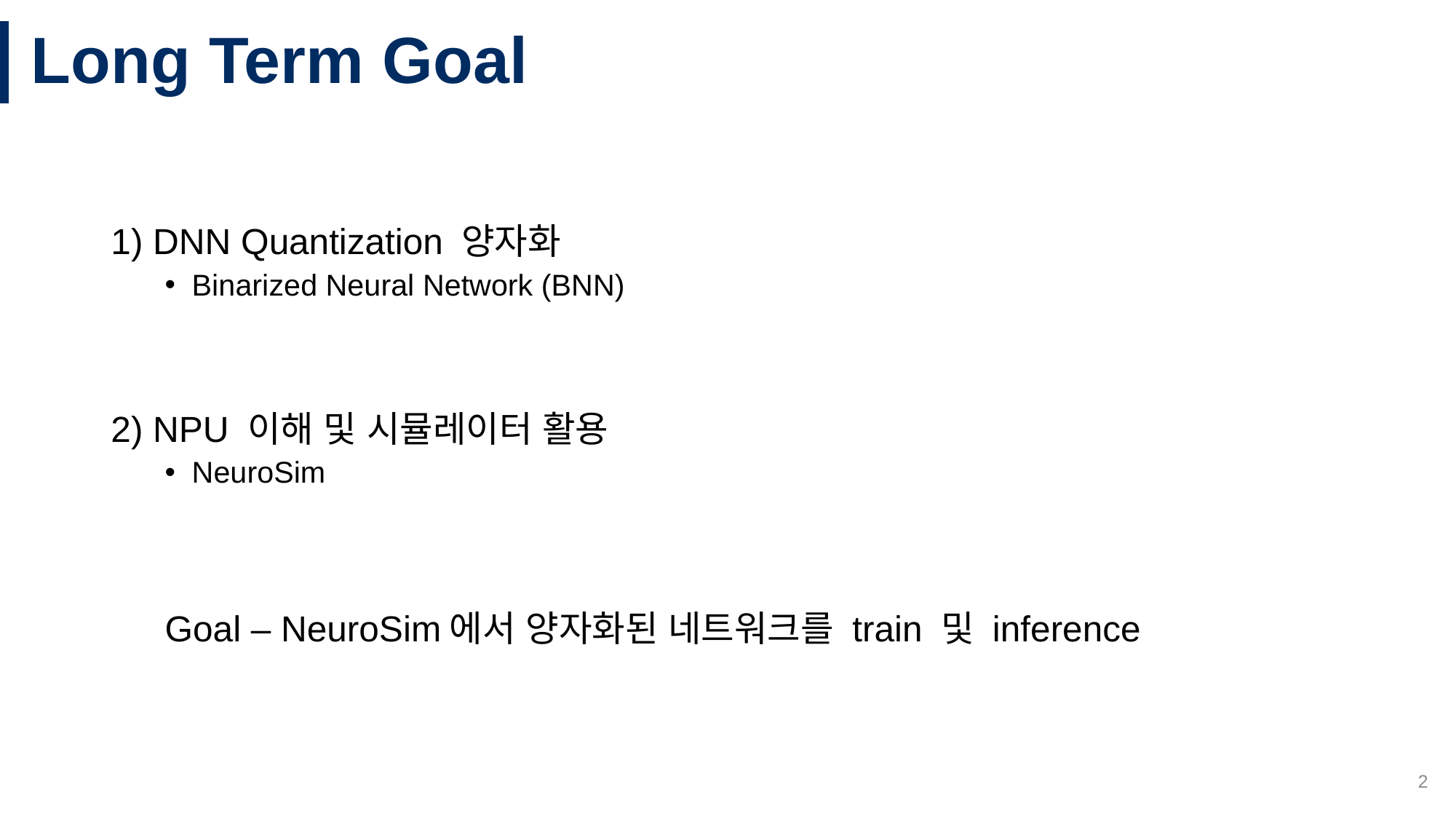

# Long Term Goal
1) DNN Quantization 양자화
Binarized Neural Network (BNN)

2) NPU 이해 및 시뮬레이터 활용
NeuroSim

Goal – NeuroSim에서 양자화된 네트워크를 train 및 inference
2